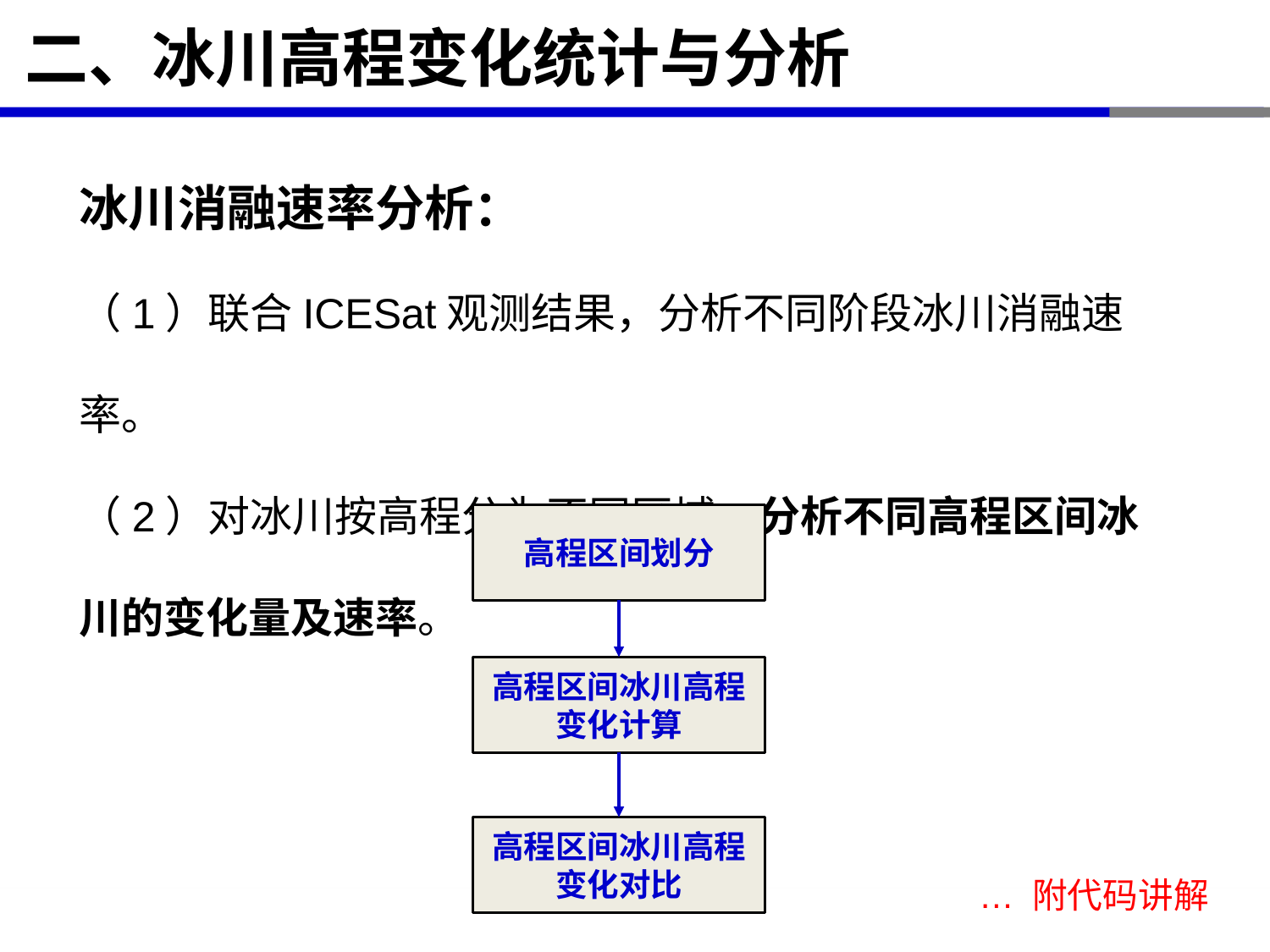

# 二、冰川高程变化统计与分析
冰川消融速率分析：
（1）联合ICESat观测结果，分析不同阶段冰川消融速率。
（2）对冰川按高程分为不同区域，分析不同高程区间冰川的变化量及速率。
高程区间划分
高程区间冰川高程变化计算
高程区间冰川高程变化对比
… 附代码讲解